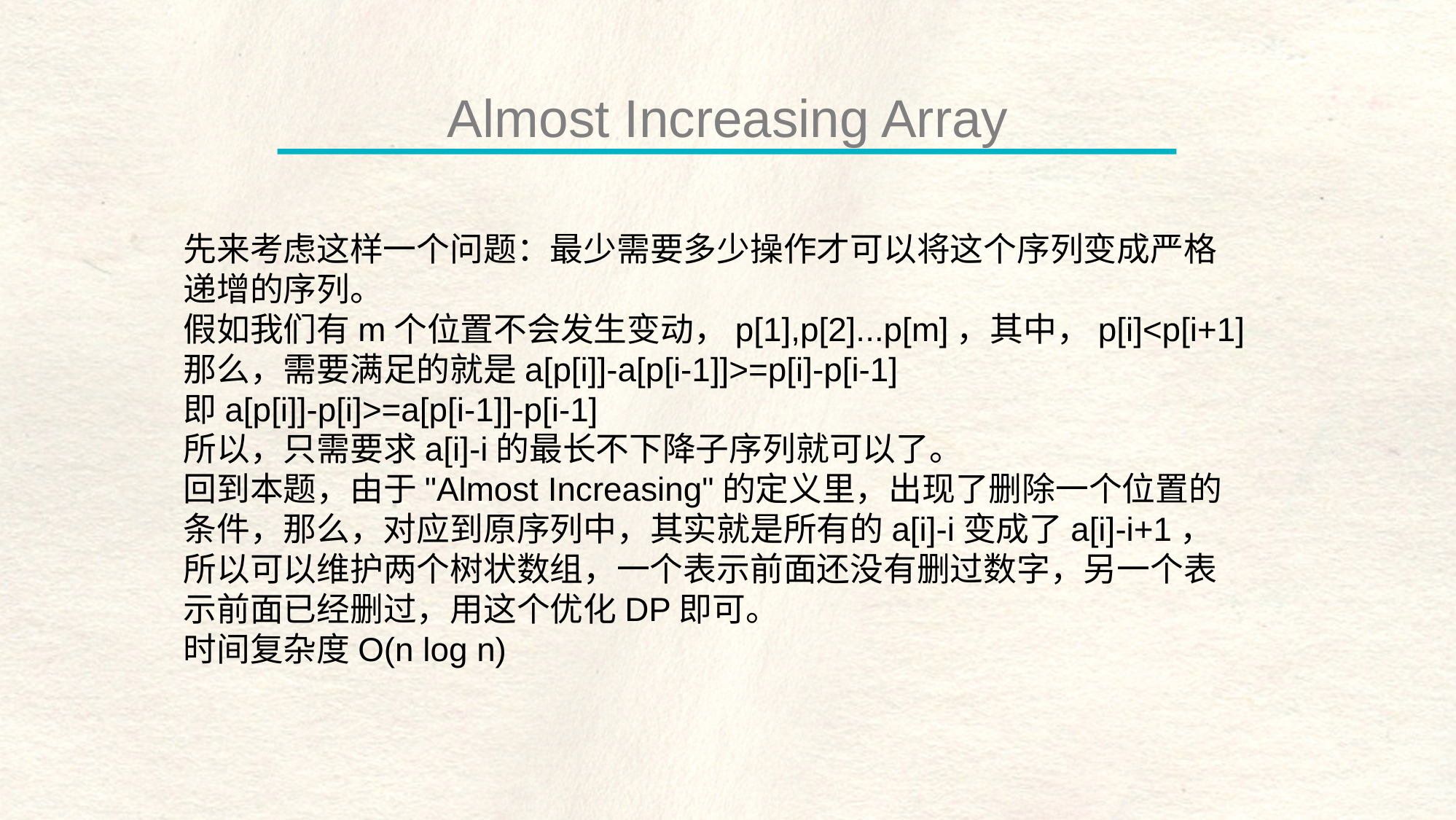

Almost Increasing Array

先来考虑这样一个问题：最少需要多少操作才可以将这个序列变成严格递增的序列。
假如我们有m个位置不会发生变动，p[1],p[2]...p[m]，其中，p[i]<p[i+1]
那么，需要满足的就是a[p[i]]-a[p[i-1]]>=p[i]-p[i-1]
即a[p[i]]-p[i]>=a[p[i-1]]-p[i-1]
所以，只需要求a[i]-i的最长不下降子序列就可以了。
回到本题，由于"Almost Increasing"的定义里，出现了删除一个位置的条件，那么，对应到原序列中，其实就是所有的a[i]-i变成了a[i]-i+1，所以可以维护两个树状数组，一个表示前面还没有删过数字，另一个表示前面已经删过，用这个优化DP即可。
时间复杂度O(n log n)